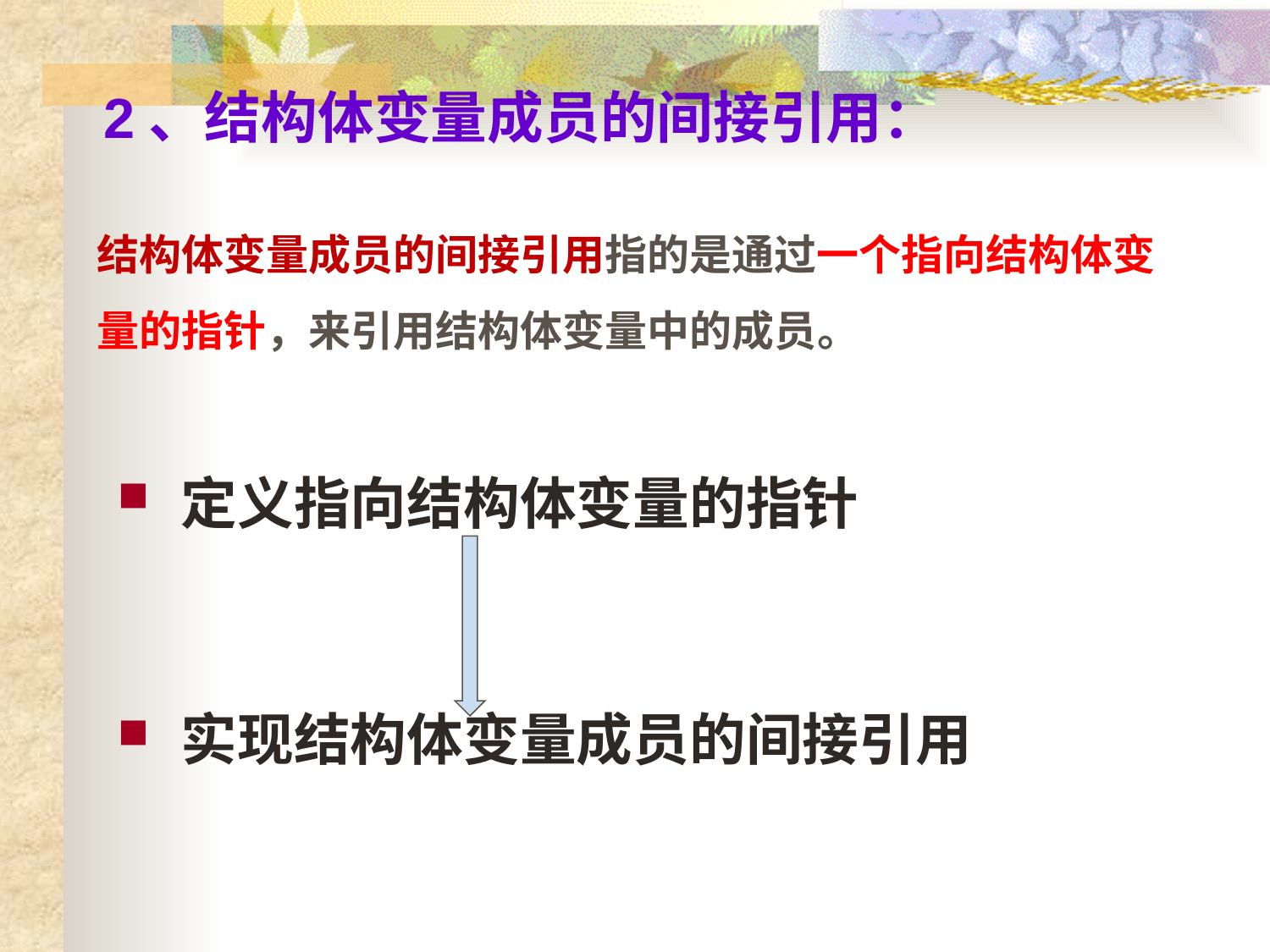

2、结构体变量成员的间接引用：
结构体变量成员的间接引用指的是通过一个指向结构体变量的指针，来引用结构体变量中的成员。
定义指向结构体变量的指针

实现结构体变量成员的间接引用